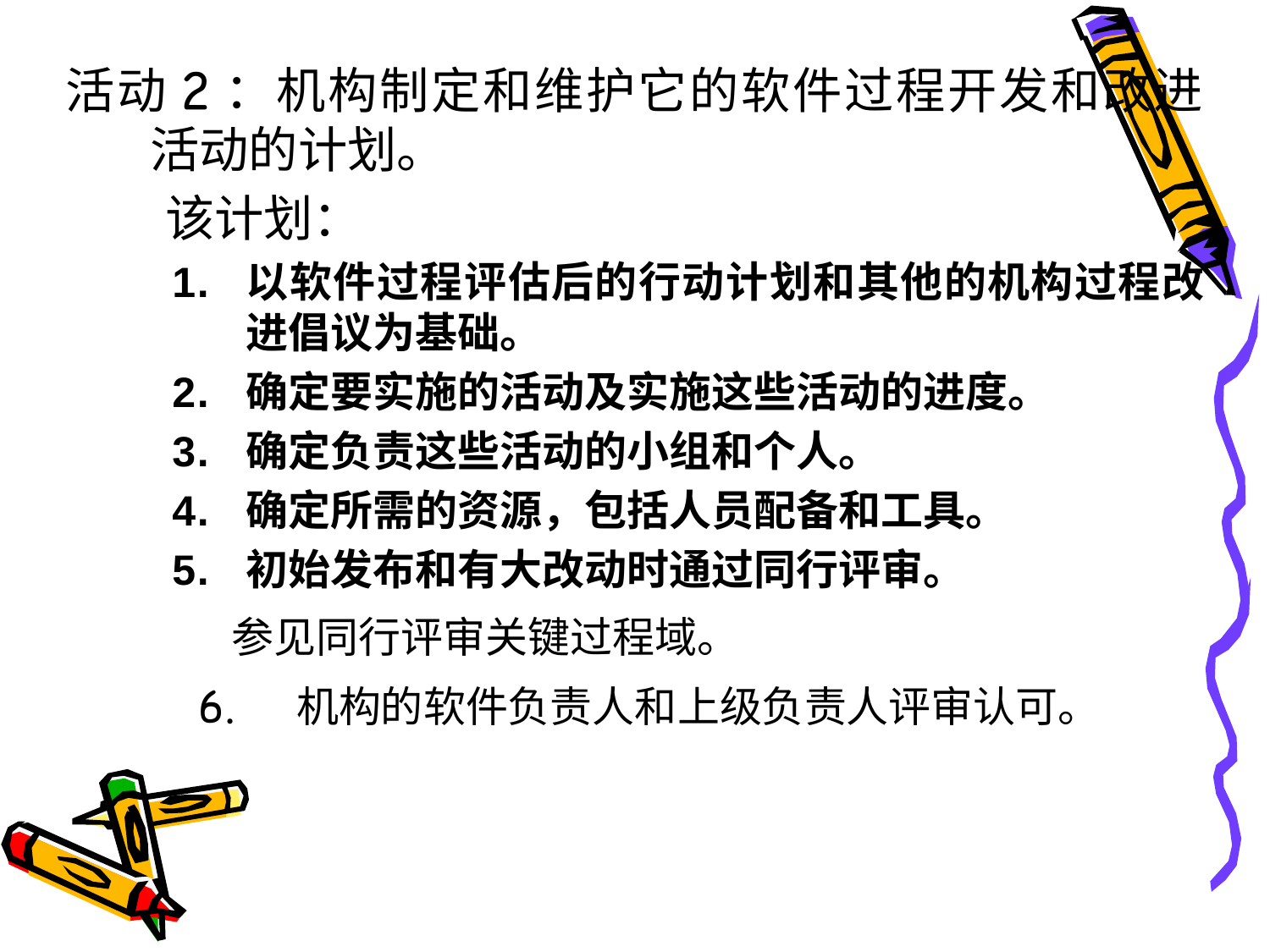

活动2：机构制定和维护它的软件过程开发和改进活动的计划。
        该计划：
以软件过程评估后的行动计划和其他的机构过程改进倡议为基础。
确定要实施的活动及实施这些活动的进度。
确定负责这些活动的小组和个人。
确定所需的资源，包括人员配备和工具。
初始发布和有大改动时通过同行评审。
              参见同行评审关键过程域。
         6.    机构的软件负责人和上级负责人评审认可。